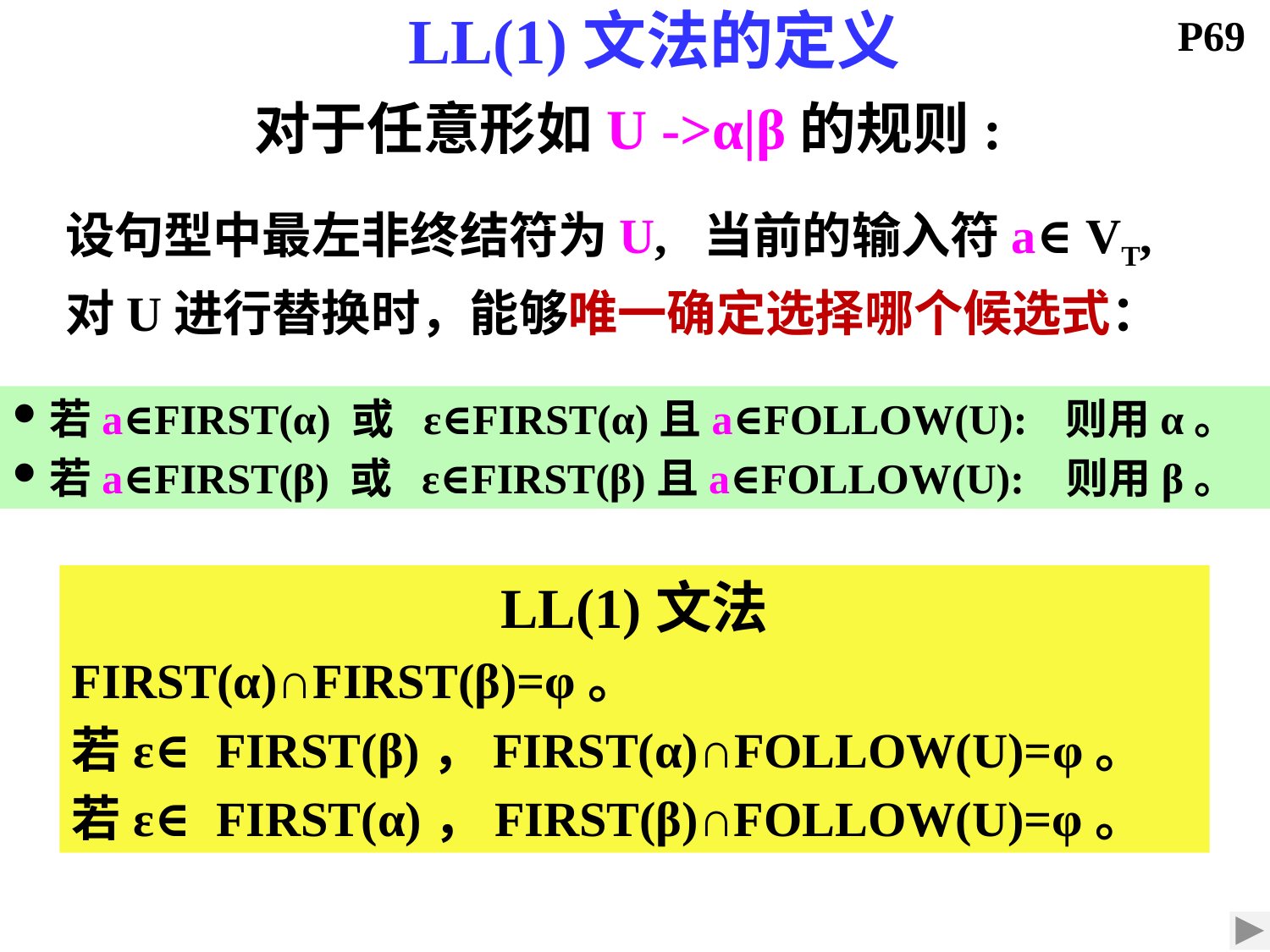

# LL(1)文法的定义
P69
对于任意形如U ->α|β的规则:
设句型中最左非终结符为U,  当前的输入符a∈VT,
对U进行替换时，能够唯一确定选择哪个候选式：
若a∈FIRST(α) 或  ε∈FIRST(α)且a∈FOLLOW(U): 	则用α。
若a∈FIRST(β) 或  ε∈FIRST(β)且a∈FOLLOW(U):   则用β。
LL(1)文法
FIRST(α)∩FIRST(β)=φ。
若ε∈ FIRST(β)，FIRST(α)∩FOLLOW(U)=φ。
若ε∈ FIRST(α)，FIRST(β)∩FOLLOW(U)=φ。